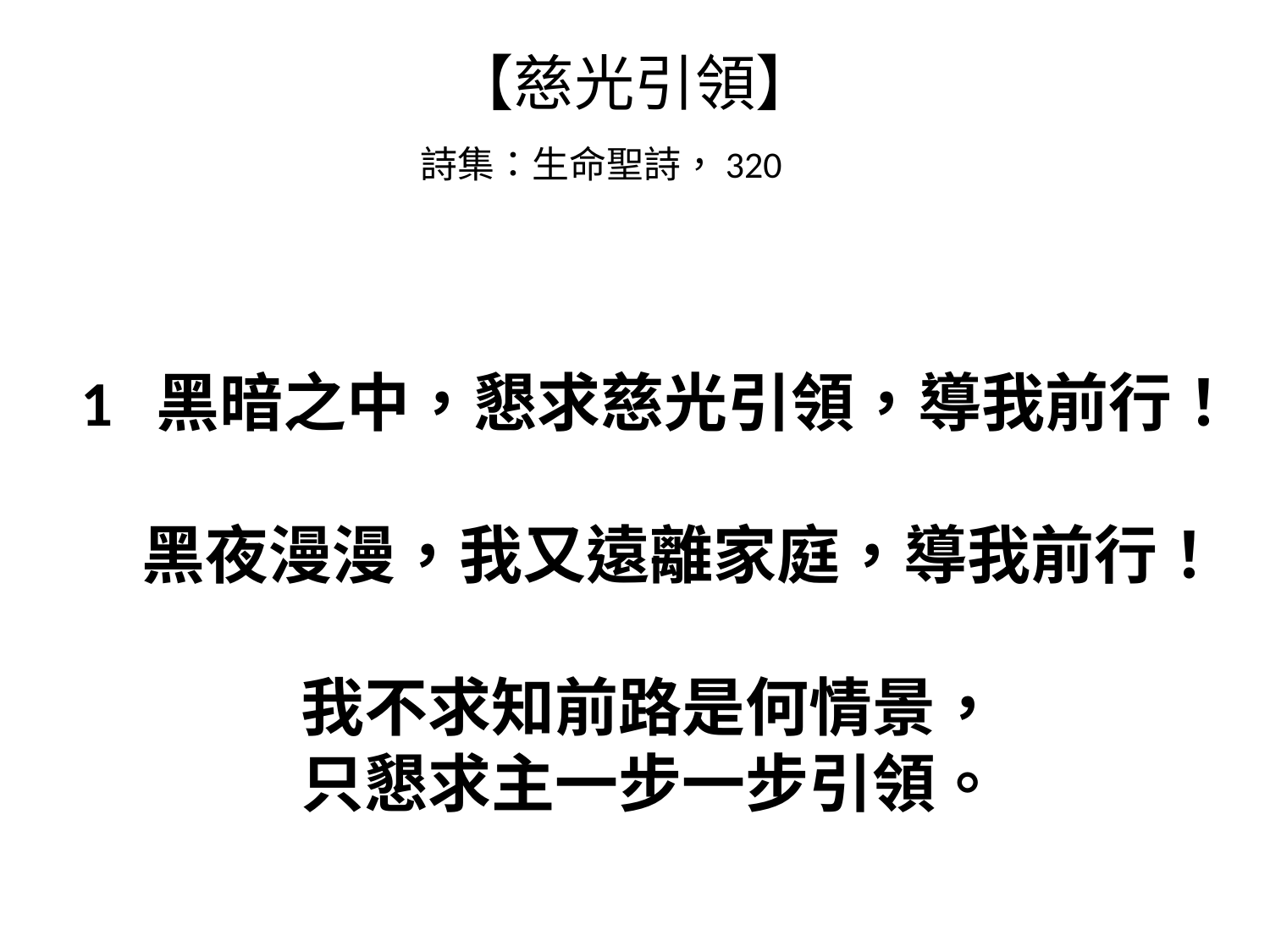

# 【慈光引領】 詩集：生命聖詩，320
1  黑暗之中，懇求慈光引領，導我前行！
黑夜漫漫，我又遠離家庭，導我前行！
我不求知前路是何情景，
只懇求主一步一步引領。